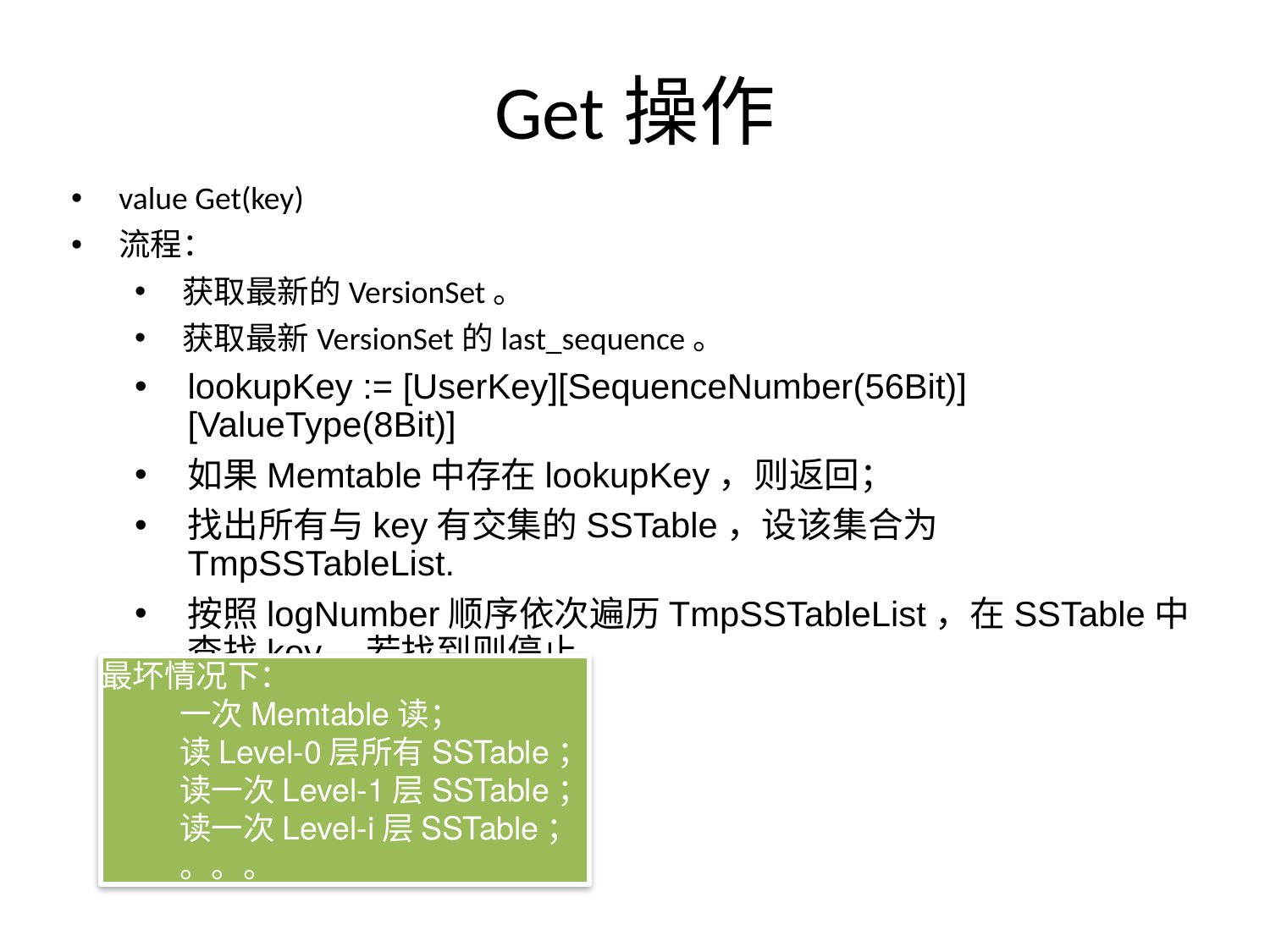

# Get操作
value Get(key)
流程：
获取最新的VersionSet。
获取最新VersionSet的last_sequence。
lookupKey := [UserKey][SequenceNumber(56Bit)][ValueType(8Bit)]
如果Memtable中存在lookupKey，则返回；
找出所有与key有交集的SSTable，设该集合为TmpSSTableList.
按照logNumber顺序依次遍历TmpSSTableList，在SSTable中查找key，若找到则停止。
最坏情况下：
        一次Memtable读；
        读Level-0层所有SSTable；
        读一次Level-1层SSTable；
        读一次Level-i层SSTable；
        。。。